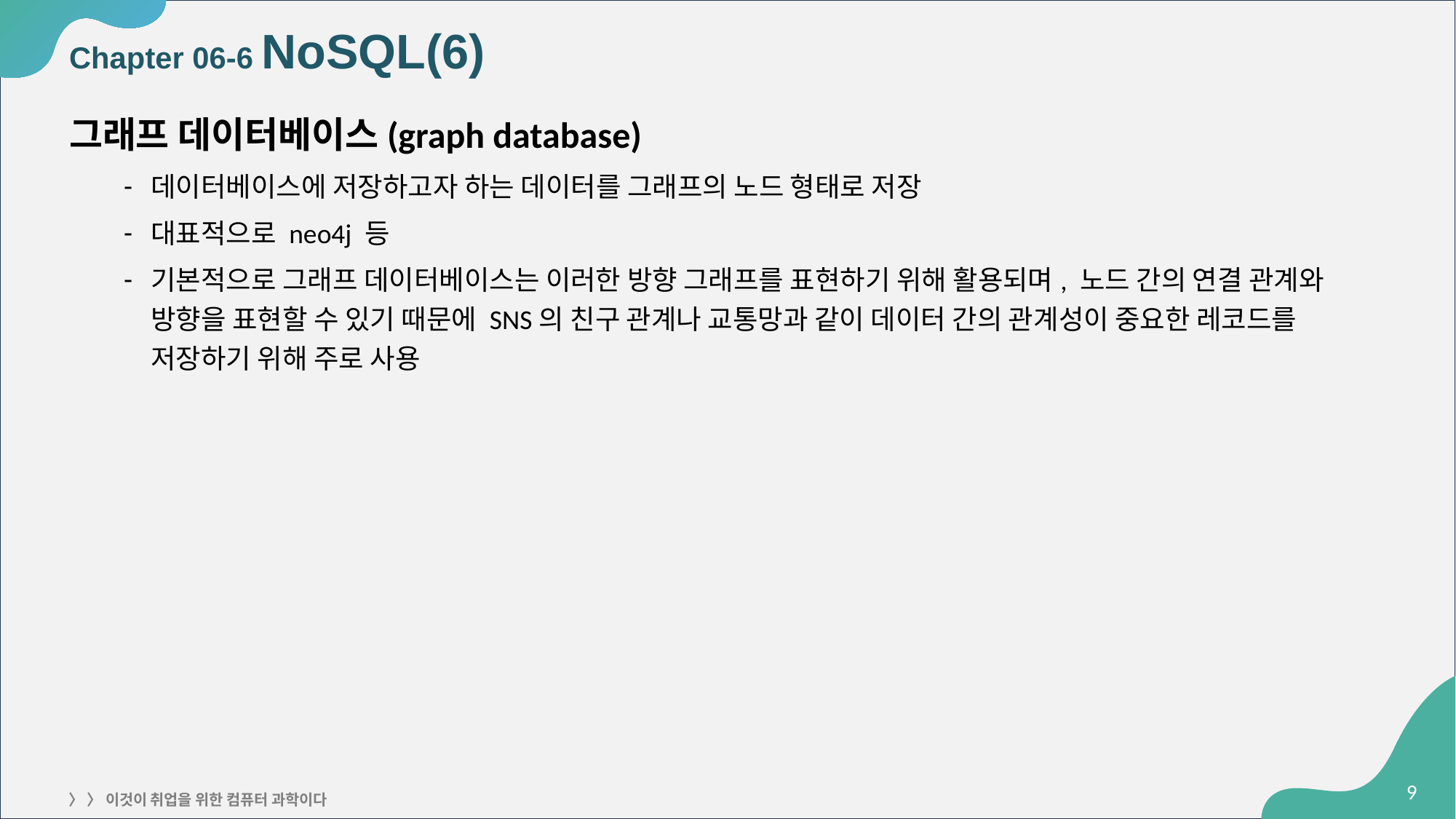

# Chapter 06-6 NoSQL(6)
그래프 데이터베이스(graph database)
데이터베이스에 저장하고자 하는 데이터를 그래프의 노드 형태로 저장
대표적으로 neo4j 등
기본적으로 그래프 데이터베이스는 이러한 방향 그래프를 표현하기 위해 활용되며, 노드 간의 연결 관계와 방향을 표현할 수 있기 때문에 SNS의 친구 관계나 교통망과 같이 데이터 간의 관계성이 중요한 레코드를 저장하기 위해 주로 사용
9
〉 〉 이것이 취업을 위한 컴퓨터 과학이다